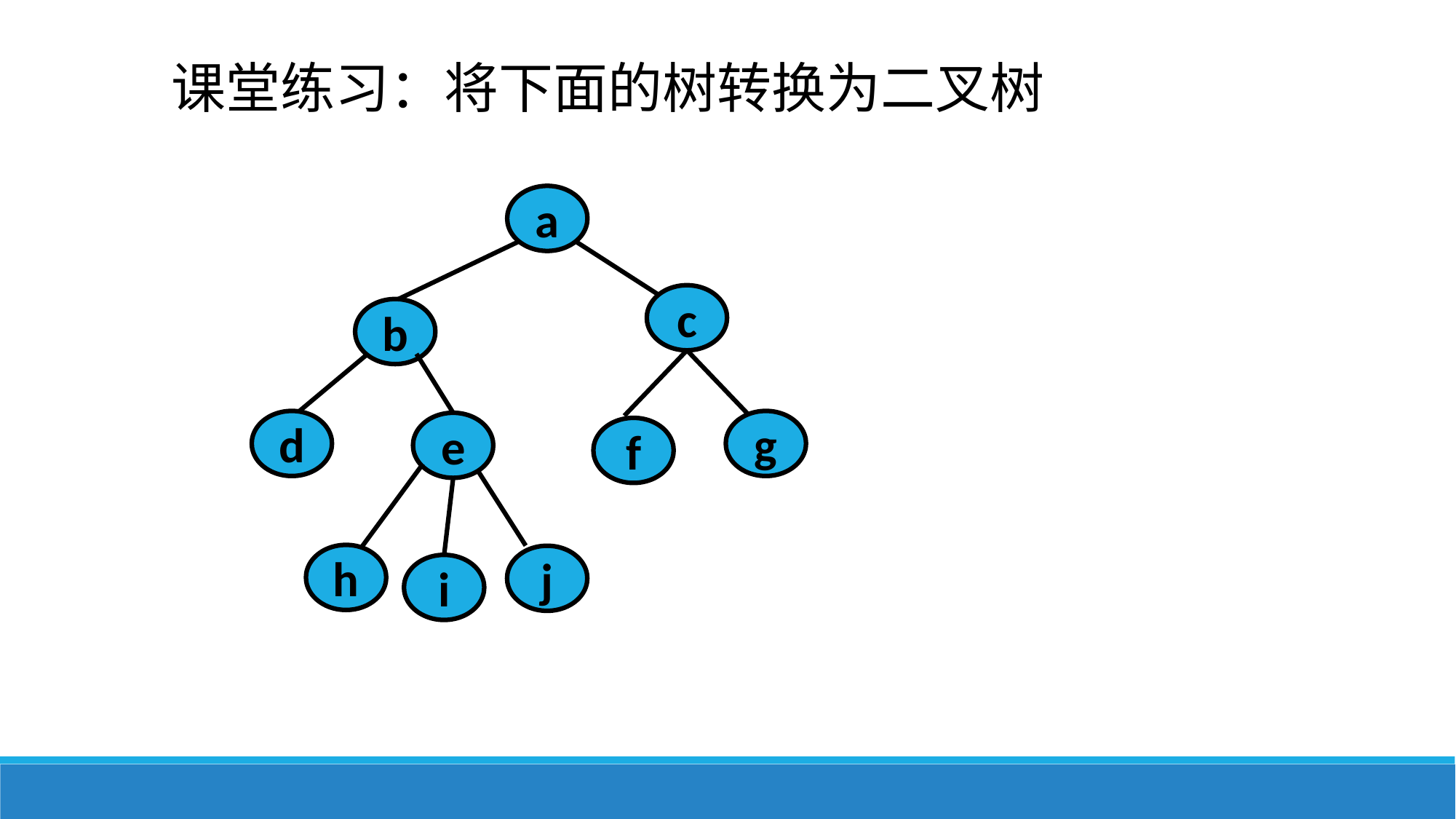

课堂练习：将下面的树转换为二叉树
a
c
b
d
g
e
f
h
j
i